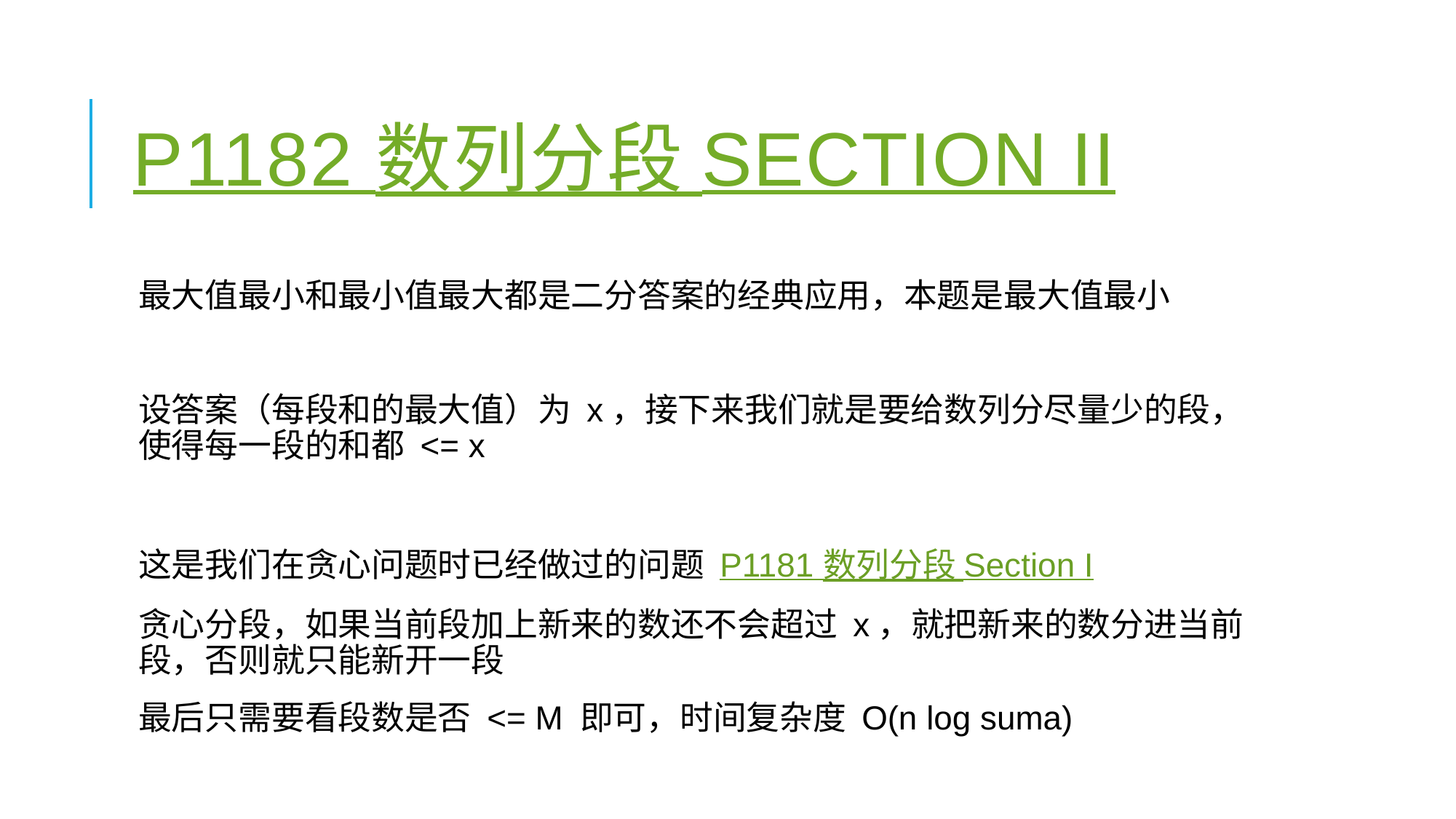

# P1182 数列分段 Section II
最大值最小和最小值最大都是二分答案的经典应用，本题是最大值最小

设答案（每段和的最大值）为 x，接下来我们就是要给数列分尽量少的段，使得每一段的和都 <= x

这是我们在贪心问题时已经做过的问题 P1181 数列分段 Section I
贪心分段，如果当前段加上新来的数还不会超过 x，就把新来的数分进当前段，否则就只能新开一段
最后只需要看段数是否 <= M 即可，时间复杂度 O(n log suma)